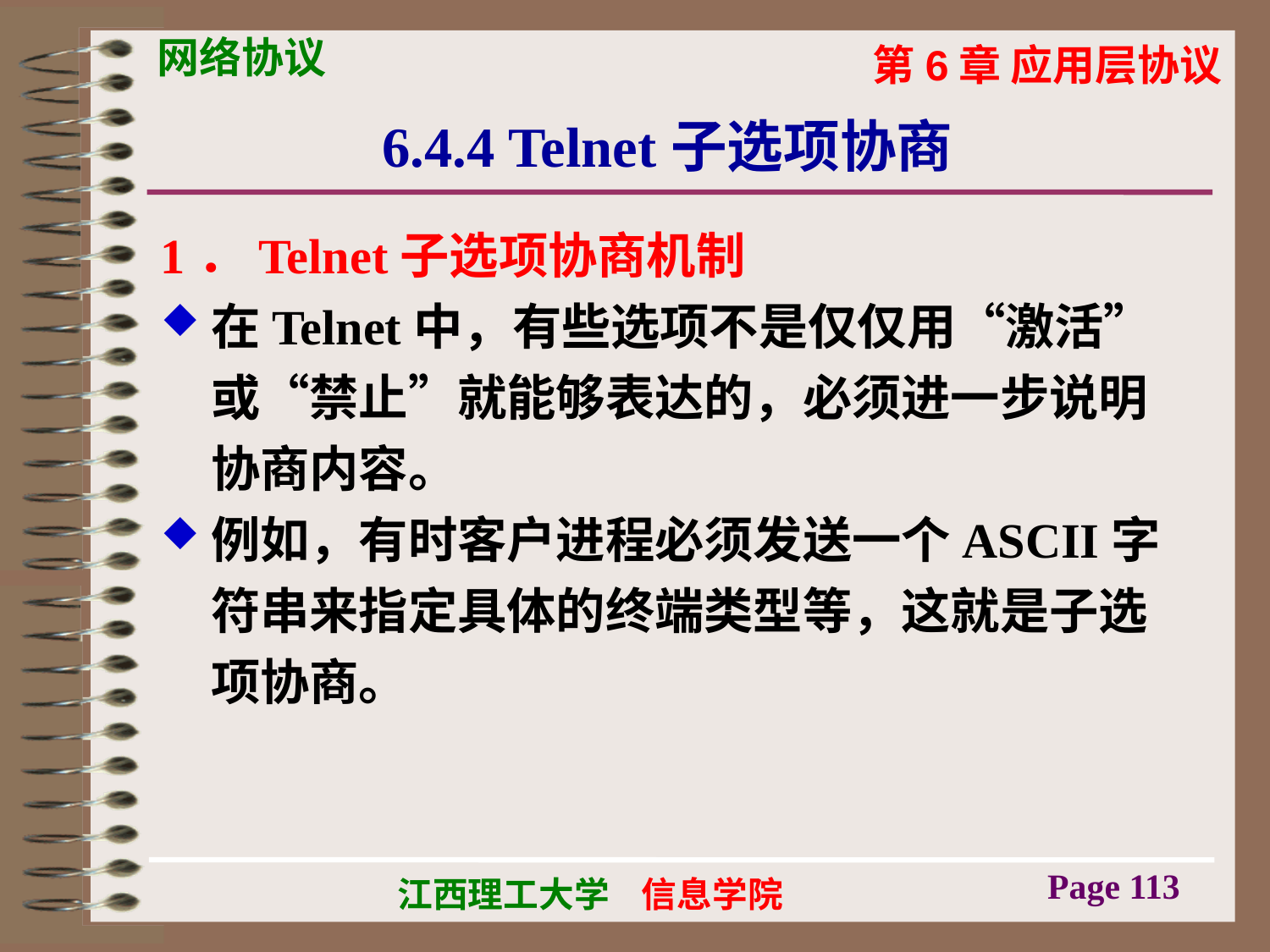

# 6.4.4 Telnet子选项协商
1．Telnet子选项协商机制
在Telnet中，有些选项不是仅仅用“激活”或“禁止”就能够表达的，必须进一步说明协商内容。
例如，有时客户进程必须发送一个ASCII字符串来指定具体的终端类型等，这就是子选项协商。
Page 113